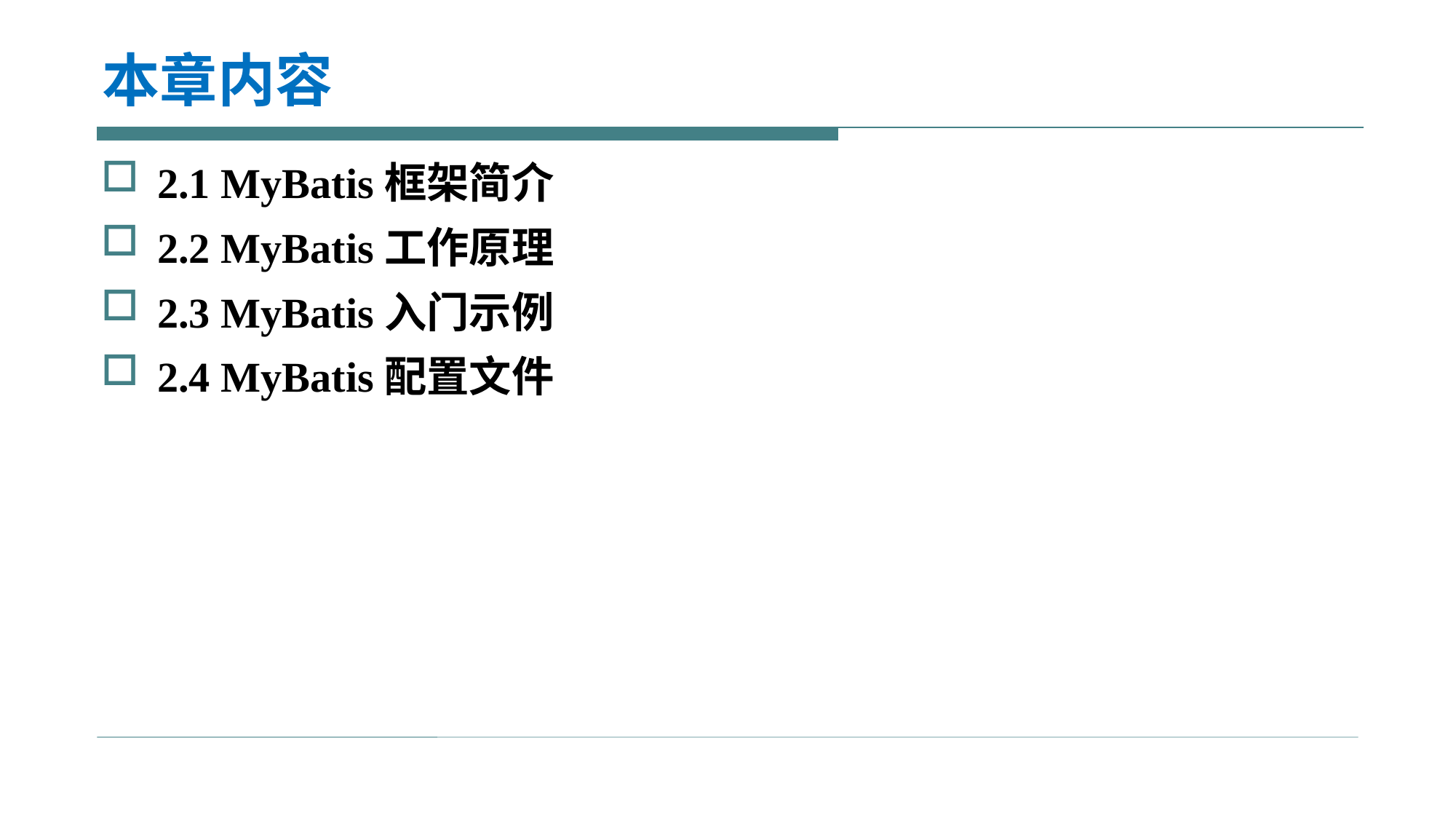

# 本章内容
2.1 MyBatis框架简介
2.2 MyBatis工作原理
2.3 MyBatis入门示例
2.4 MyBatis配置文件
3